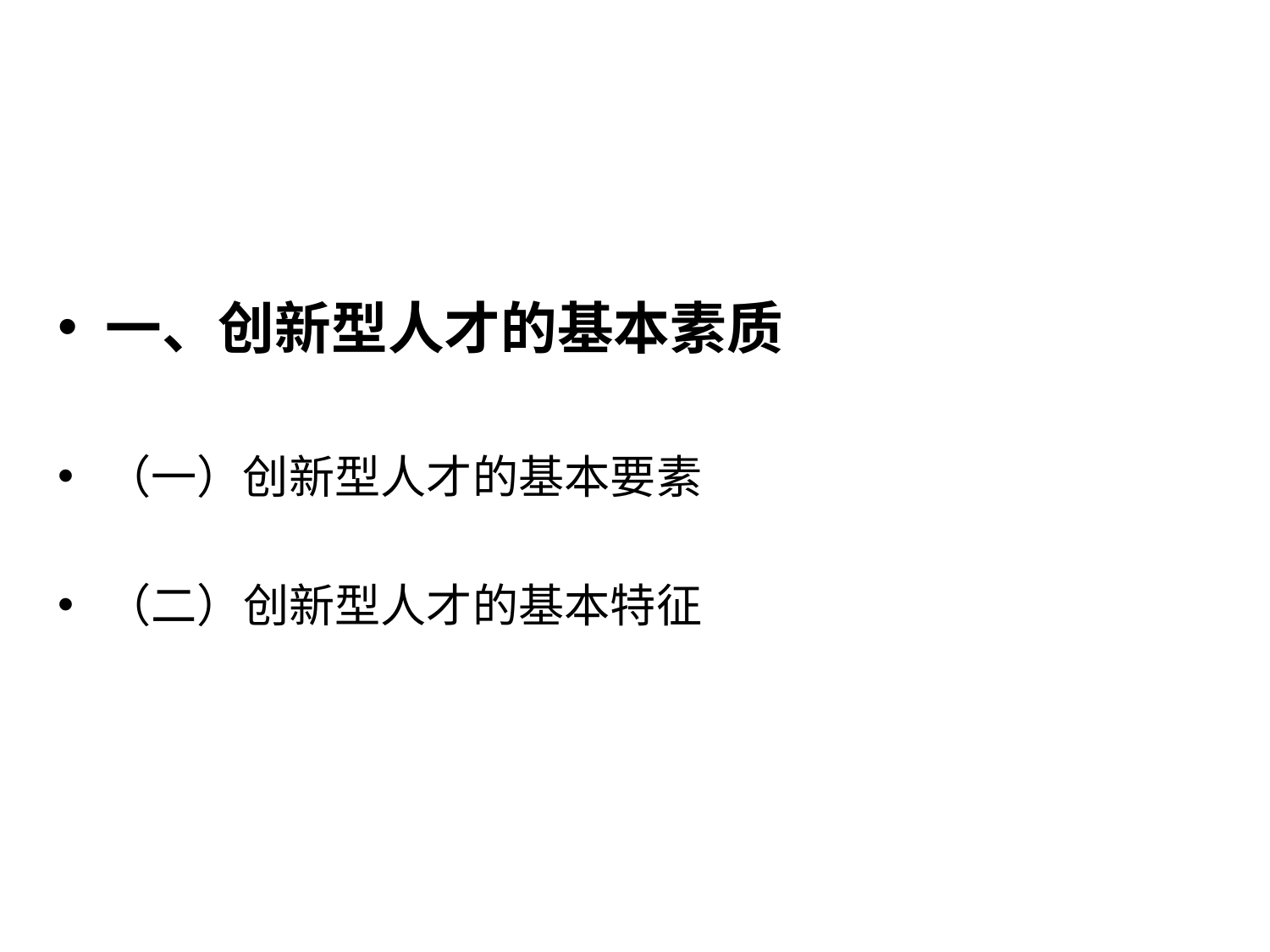

一、创新型人才的基本素质

（一）创新型人才的基本要素

（二）创新型人才的基本特征